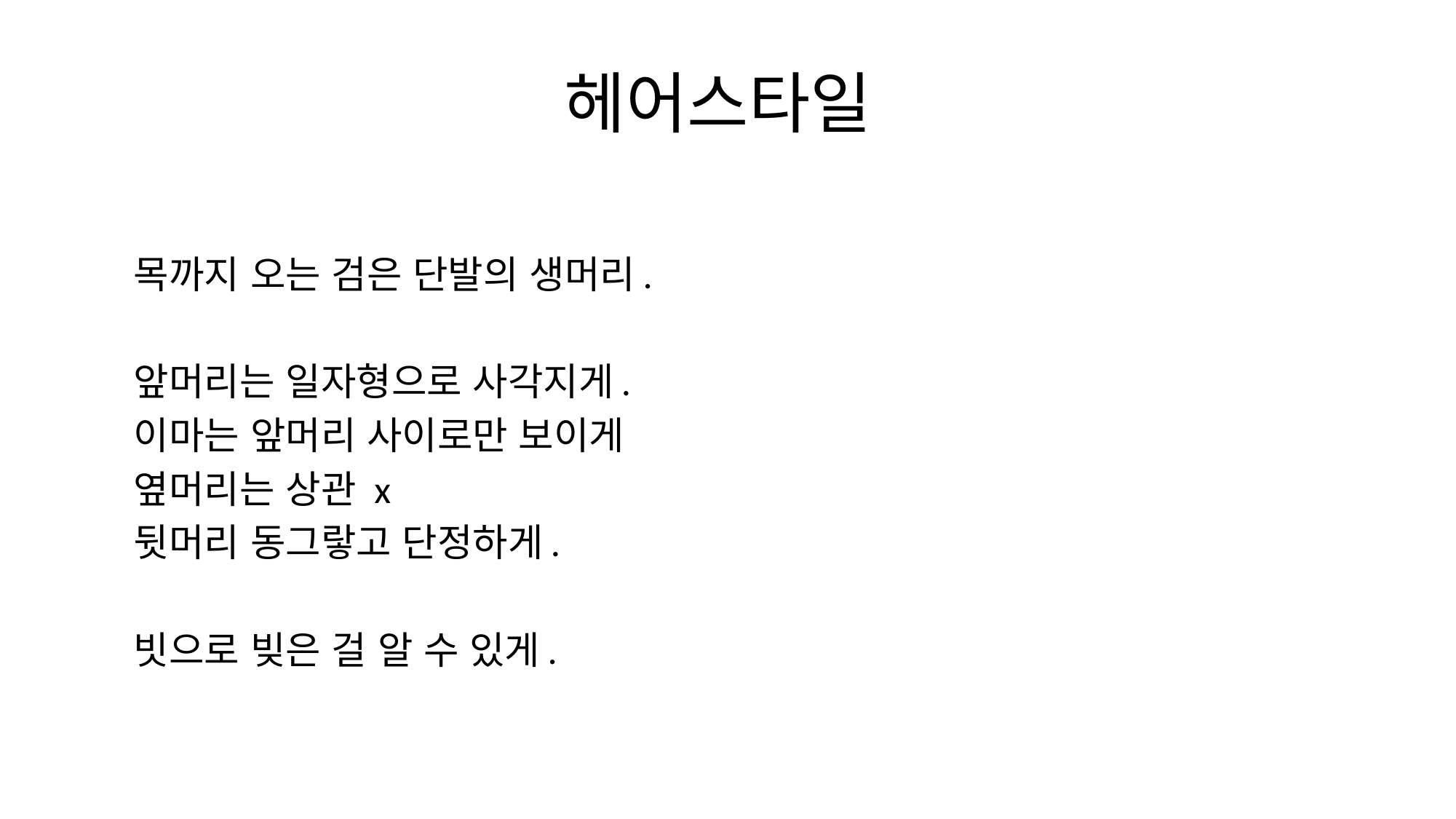

# 헤어스타일

    목까지 오는 검은 단발의 생머리.

    앞머리는 일자형으로 사각지게.
    이마는 앞머리 사이로만 보이게
    옆머리는 상관 x
    뒷머리 동그랗고 단정하게.

    빗으로 빚은 걸 알 수 있게.